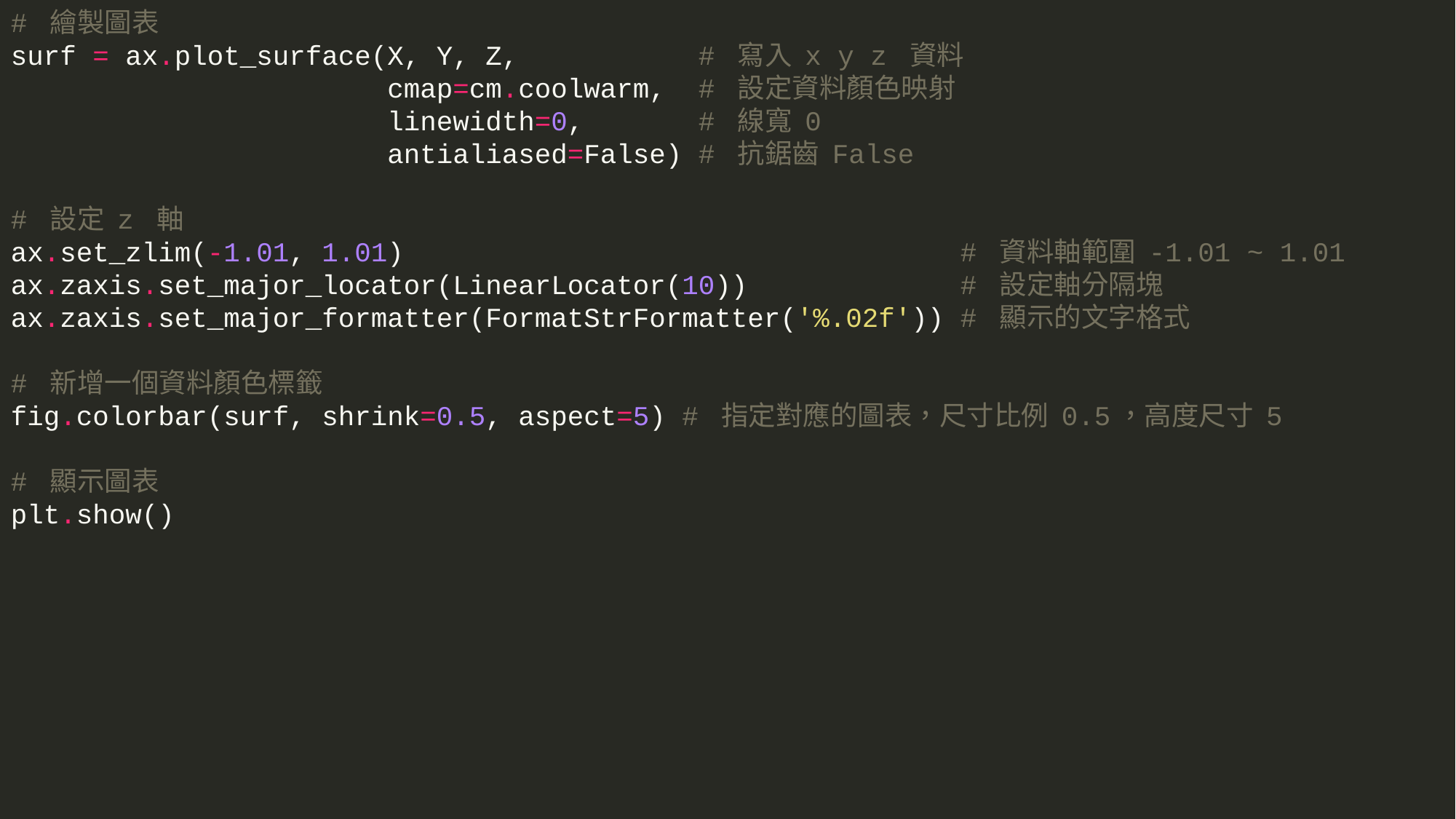

# 繪製圖表
surf = ax.plot_surface(X, Y, Z,           # 寫入 x y z 資料
                       cmap=cm.coolwarm,  # 設定資料顏色映射
                       linewidth=0,       # 線寬 0
                       antialiased=False) # 抗鋸齒 False

# 設定 z 軸
ax.set_zlim(-1.01, 1.01)                                  # 資料軸範圍 -1.01 ~ 1.01
ax.zaxis.set_major_locator(LinearLocator(10))             # 設定軸分隔塊
ax.zaxis.set_major_formatter(FormatStrFormatter('%.02f')) # 顯示的文字格式

# 新增一個資料顏色標籤
fig.colorbar(surf, shrink=0.5, aspect=5) # 指定對應的圖表，尺寸比例 0.5，高度尺寸 5

# 顯示圖表
plt.show()